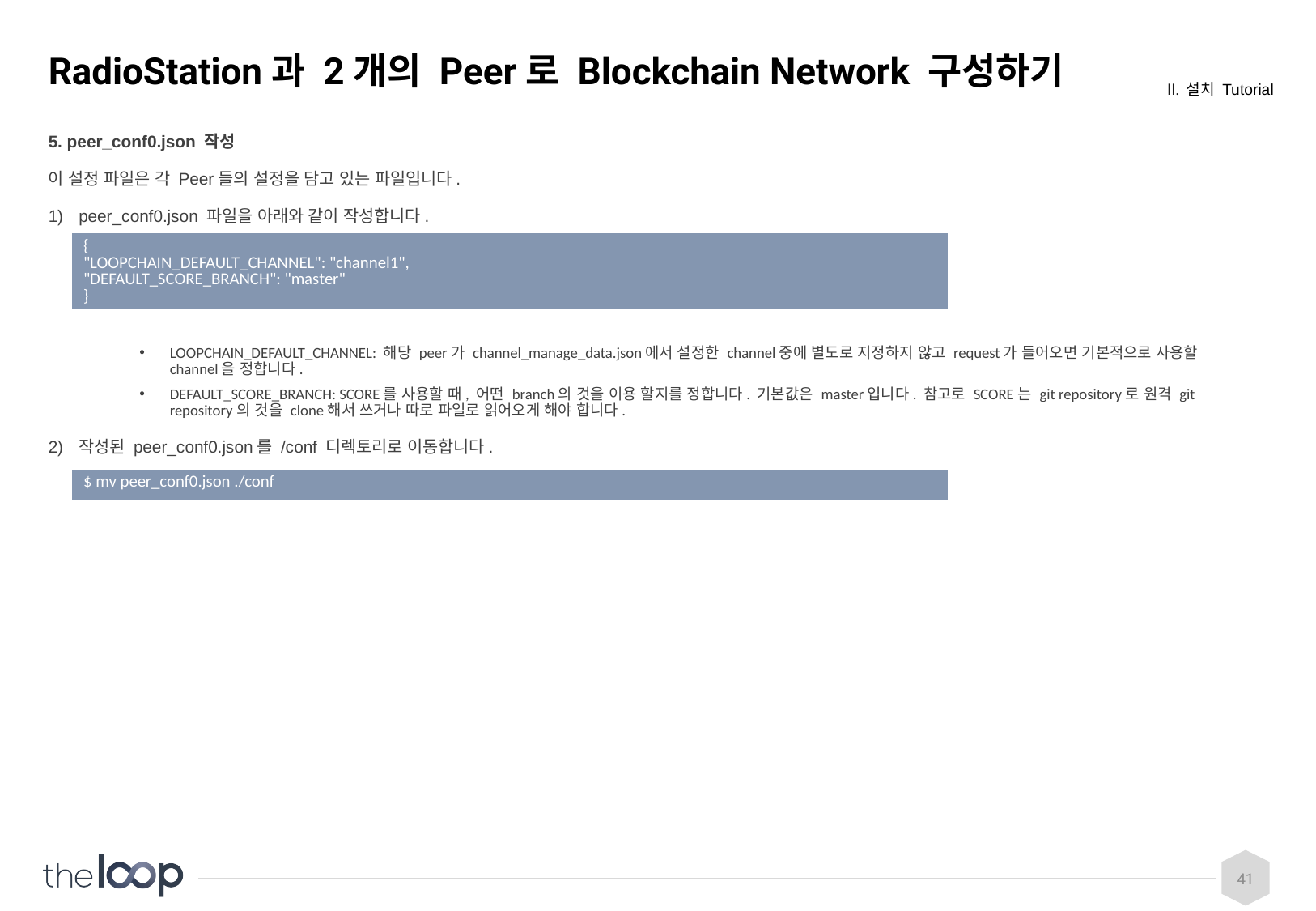

# RadioStation과 2개의 Peer로 Blockchain Network 구성하기
II. 설치 Tutorial

5. peer_conf0.json 작성
이 설정 파일은 각 Peer들의 설정을 담고 있는 파일입니다.
peer_conf0.json 파일을 아래와 같이 작성합니다.

LOOPCHAIN_DEFAULT_CHANNEL: 해당 peer가 channel_manage_data.json에서 설정한 channel중에 별도로 지정하지 않고 request가 들어오면 기본적으로 사용할 channel을 정합니다.
DEFAULT_SCORE_BRANCH: SCORE를 사용할 때, 어떤 branch의 것을 이용 할지를 정합니다. 기본값은 master입니다. 참고로 SCORE는 git repository로 원격 git repository의 것을 clone해서 쓰거나 따로 파일로 읽어오게 해야 합니다.
작성된 peer_conf0.json를 /conf 디렉토리로 이동합니다.

| { "LOOPCHAIN\_DEFAULT\_CHANNEL": "channel1", "DEFAULT\_SCORE\_BRANCH": "master" } |
| --- |
| $ mv peer\_conf0.json ./conf |
| --- |
41